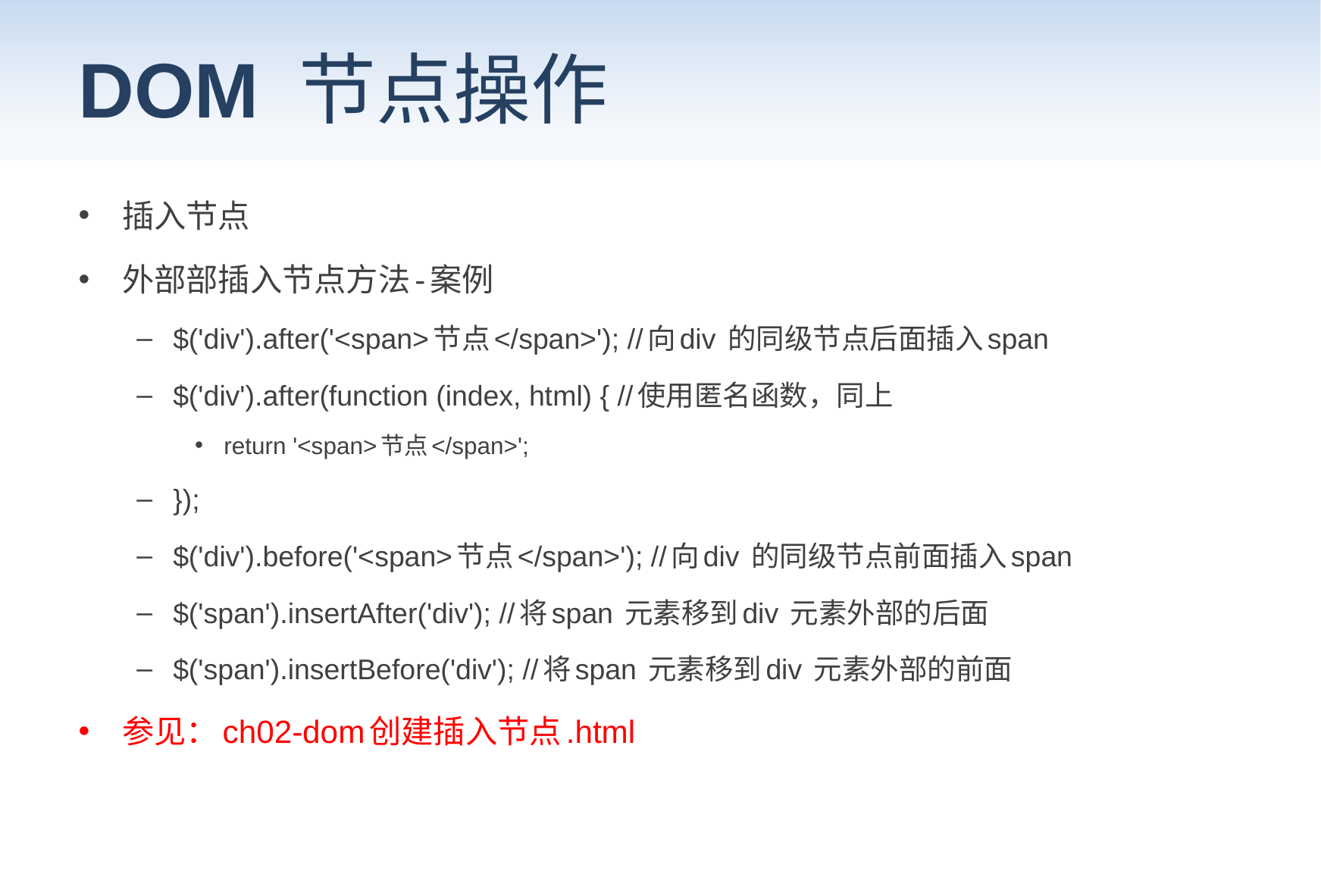

# DOM 节点操作
插入节点
外部部插入节点方法-案例
$('div').after('<span>节点</span>'); //向div 的同级节点后面插入span
$('div').after(function (index, html) { //使用匿名函数，同上
return '<span>节点</span>';
});
$('div').before('<span>节点</span>'); //向div 的同级节点前面插入span
$('span').insertAfter('div'); //将span 元素移到div 元素外部的后面
$('span').insertBefore('div'); //将span 元素移到div 元素外部的前面
参见：ch02-dom创建插入节点.html